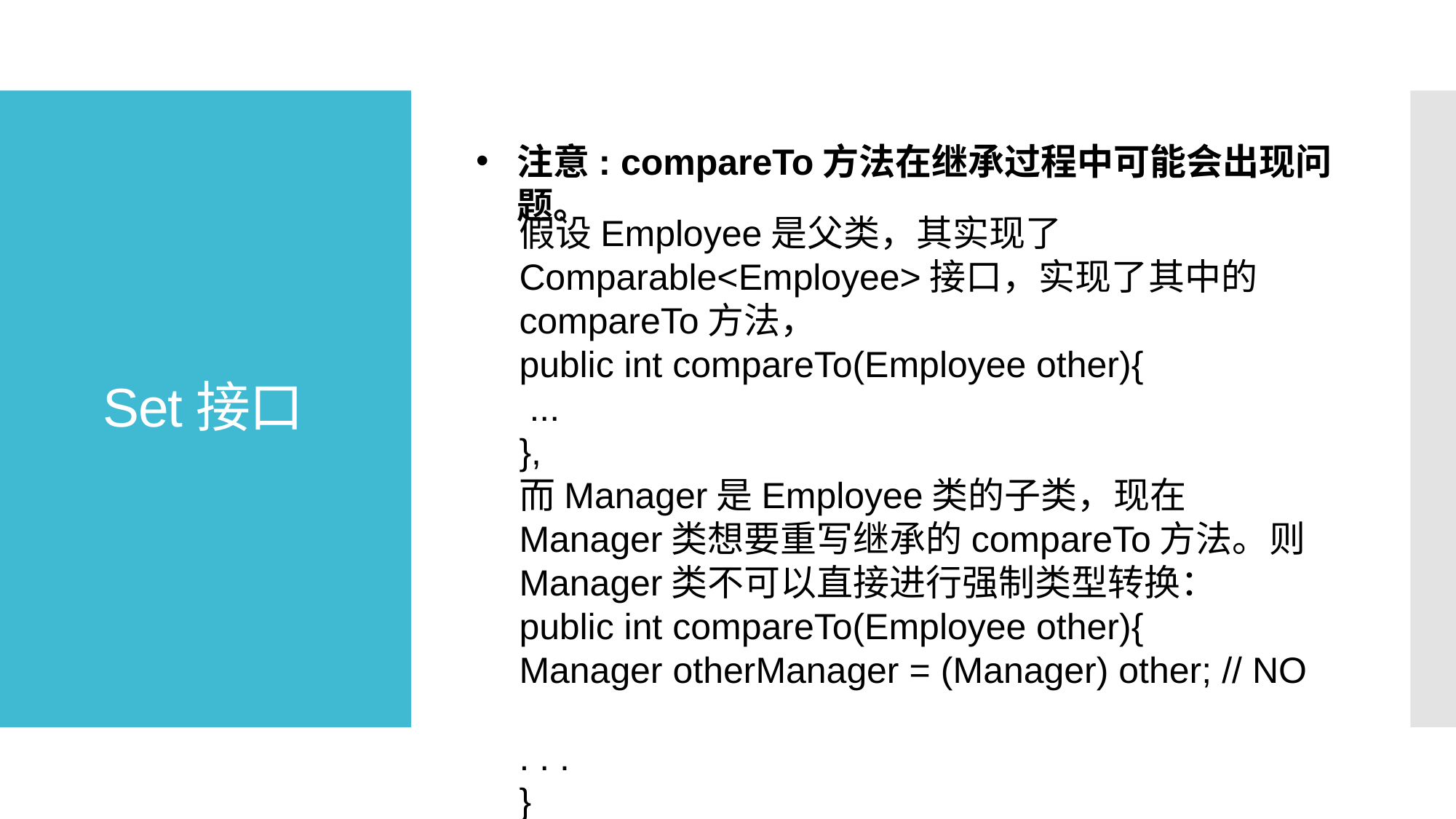

注意: compareTo方法在继承过程中可能会出现问题。
# Set接口
假设Employee是父类，其实现了Comparable<Employee>接口，实现了其中的compareTo方法，
public int compareTo(Employee other){
 ...
},
而Manager是Employee类的子类，现在Manager类想要重写继承的compareTo方法。则Manager类不可以直接进行强制类型转换：
public int compareTo(Employee other){
Manager otherManager = (Manager) other; // NO
. . .
}